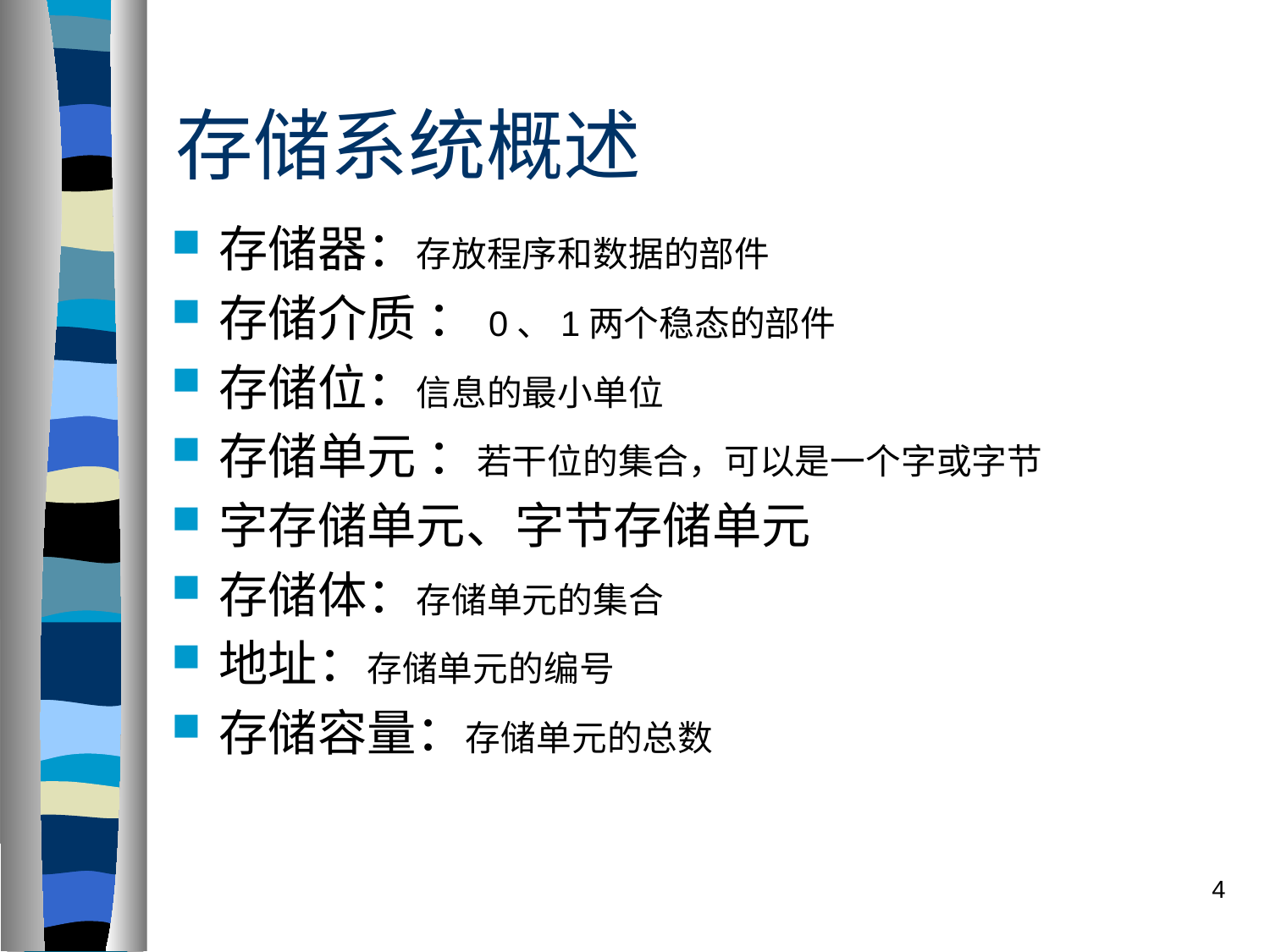

# 存储系统概述
存储器：存放程序和数据的部件
存储介质 ：0、1两个稳态的部件
存储位：信息的最小单位
存储单元 ：若干位的集合，可以是一个字或字节
字存储单元、字节存储单元
存储体：存储单元的集合
地址：存储单元的编号
存储容量：存储单元的总数
4